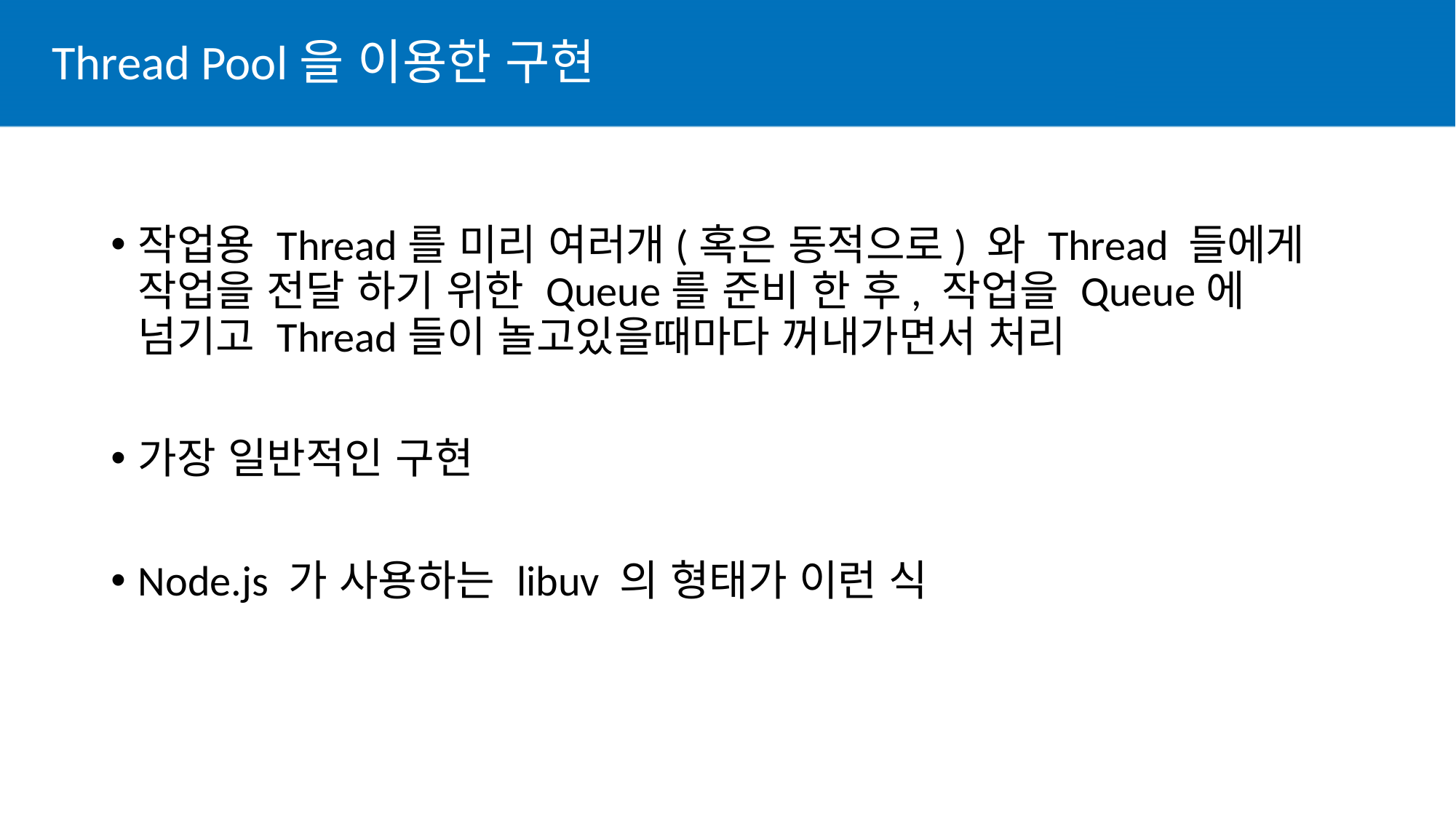

# Thread Pool을 이용한 구현
작업용 Thread를 미리 여러개(혹은 동적으로) 와 Thread 들에게 작업을 전달 하기 위한 Queue를 준비 한 후, 작업을 Queue에 넘기고 Thread들이 놀고있을때마다 꺼내가면서 처리

가장 일반적인 구현

Node.js 가 사용하는 libuv 의 형태가 이런 식